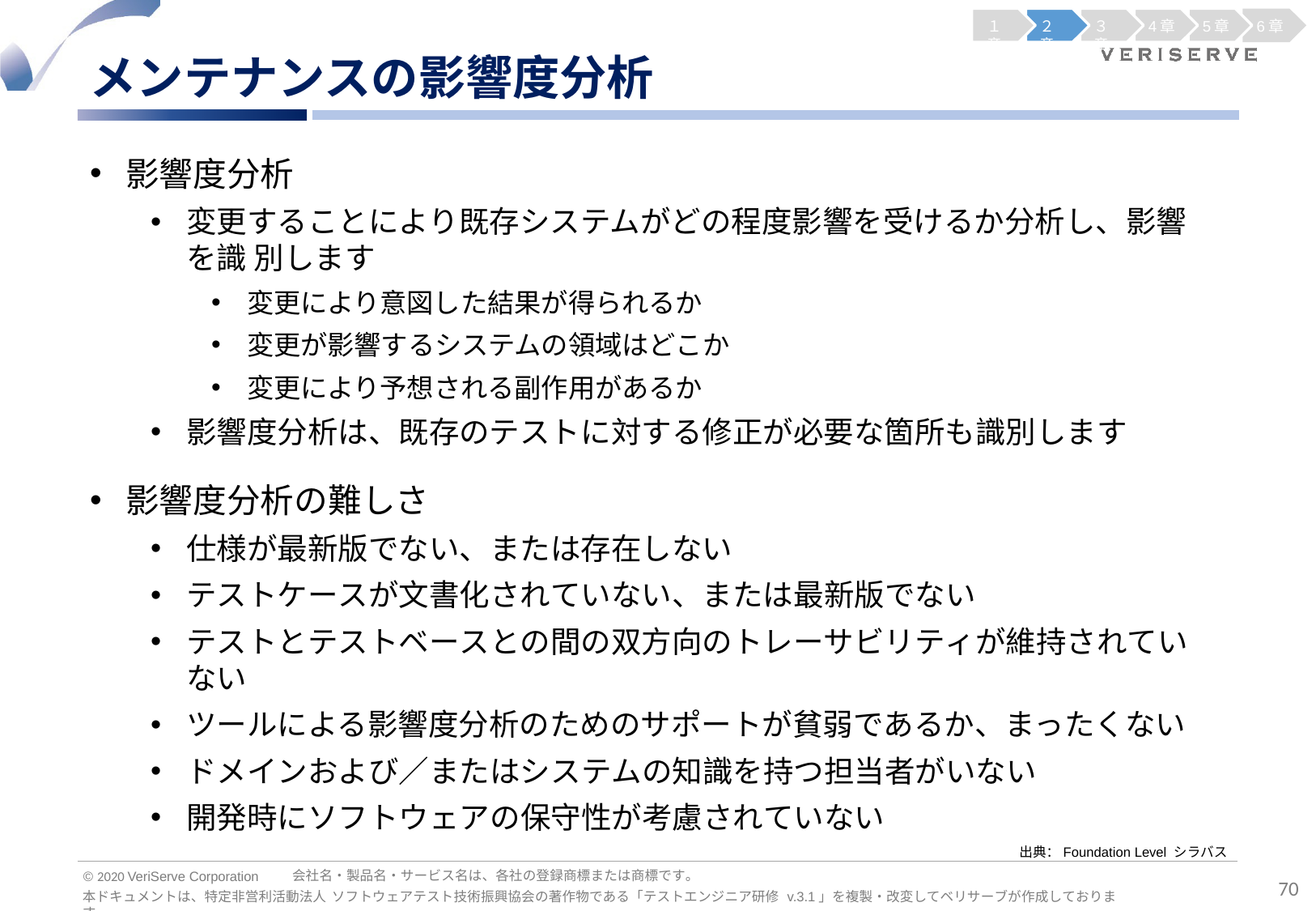

１章
２章
３章
4章
5章
6章
メンテナンスの影響度分析

影響度分析
変更することにより既存システムがどの程度影響を受けるか分析し、影響を識 別します
変更により意図した結果が得られるか
変更が影響するシステムの領域はどこか
変更により予想される副作用があるか
影響度分析は、既存のテストに対する修正が必要な箇所も識別します

影響度分析の難しさ
仕様が最新版でない、または存在しない
テストケースが文書化されていない、または最新版でない
テストとテストベースとの間の双方向のトレーサビリティが維持されていない
ツールによる影響度分析のためのサポートが貧弱であるか、まったくない
ドメインおよび／またはシステムの知識を持つ担当者がいない
開発時にソフトウェアの保守性が考慮されていない
出典：Foundation Level シラバス
会社名・製品名・サービス名は、各社の登録商標または商標です。
© 2020 VeriServe Corporation
70
本ドキュメントは、特定非営利活動法人 ソフトウェアテスト技術振興協会の著作物である「テストエンジニア研修 v.3.1」を複製・改変してベリサーブが作成しております。